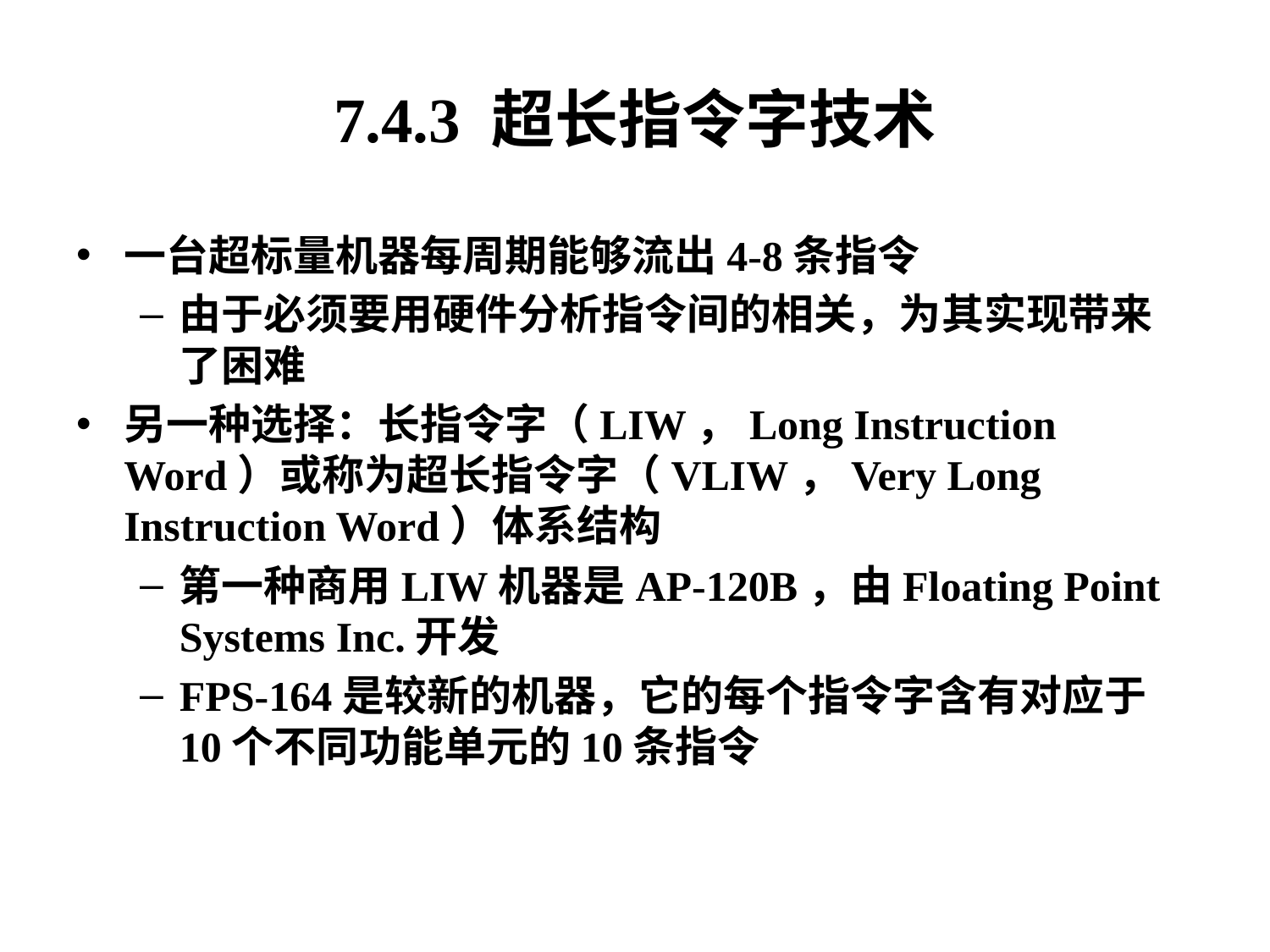

7.4.3 超长指令字技术
一台超标量机器每周期能够流出4-8条指令
由于必须要用硬件分析指令间的相关，为其实现带来了困难
另一种选择：长指令字（LIW，Long Instruction Word）或称为超长指令字（VLIW，Very Long Instruction Word）体系结构
第一种商用LIW机器是AP-120B，由Floating Point Systems Inc.开发
FPS-164是较新的机器，它的每个指令字含有对应于10个不同功能单元的10条指令